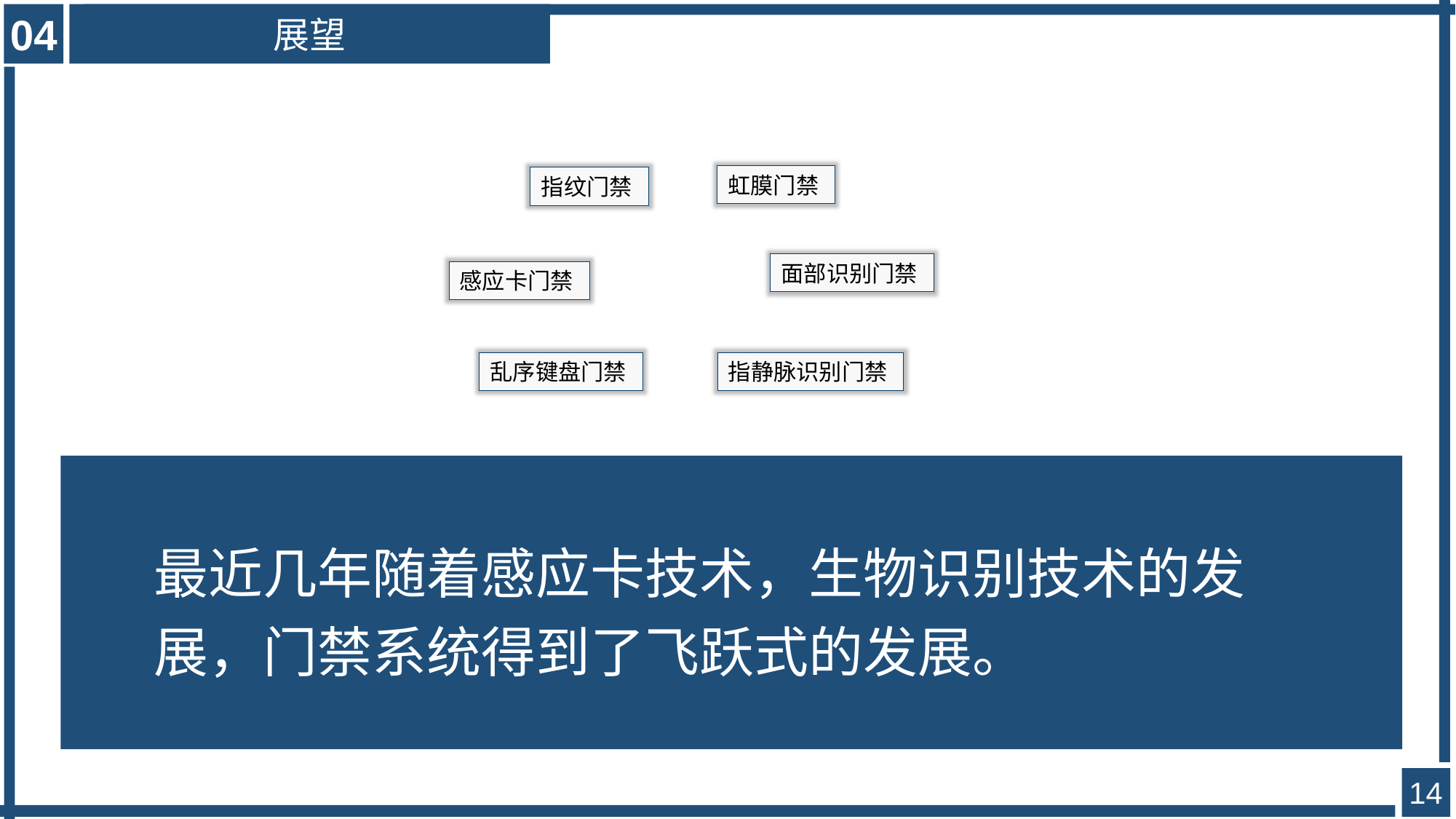

04
展望

虹膜门禁
指纹门禁

门禁
面部识别门禁
感应卡门禁
乱序键盘门禁
指静脉识别门禁

最近几年随着感应卡技术，生物识别技术的发展，门禁系统得到了飞跃式的发展。

14